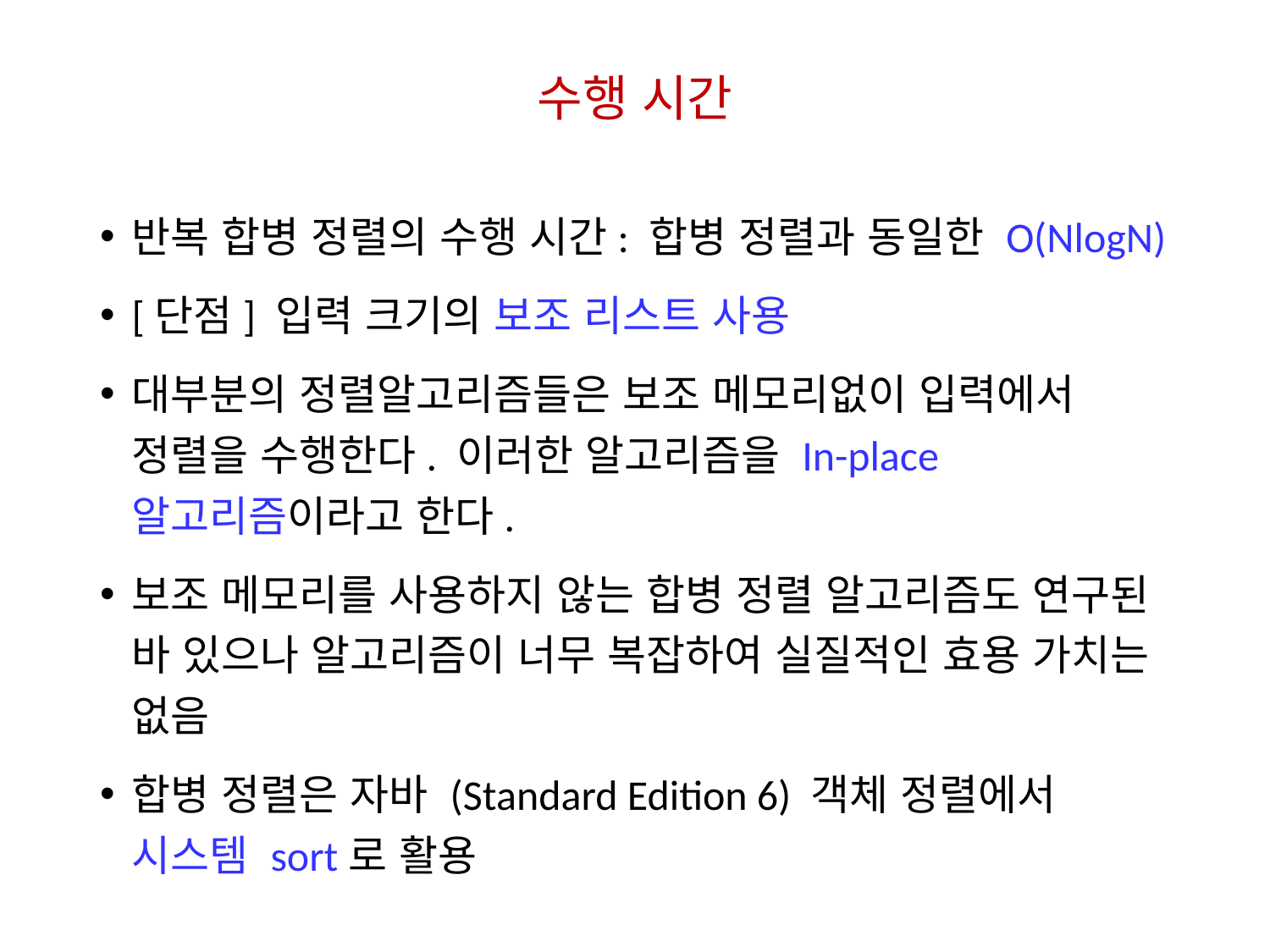

# 수행 시간
반복 합병 정렬의 수행 시간: 합병 정렬과 동일한 O(NlogN)
[단점] 입력 크기의 보조 리스트 사용
대부분의 정렬알고리즘들은 보조 메모리없이 입력에서 정렬을 수행한다. 이러한 알고리즘을 In-place 알고리즘이라고 한다.
보조 메모리를 사용하지 않는 합병 정렬 알고리즘도 연구된 바 있으나 알고리즘이 너무 복잡하여 실질적인 효용 가치는 없음
합병 정렬은 자바 (Standard Edition 6) 객체 정렬에서 시스템 sort로 활용